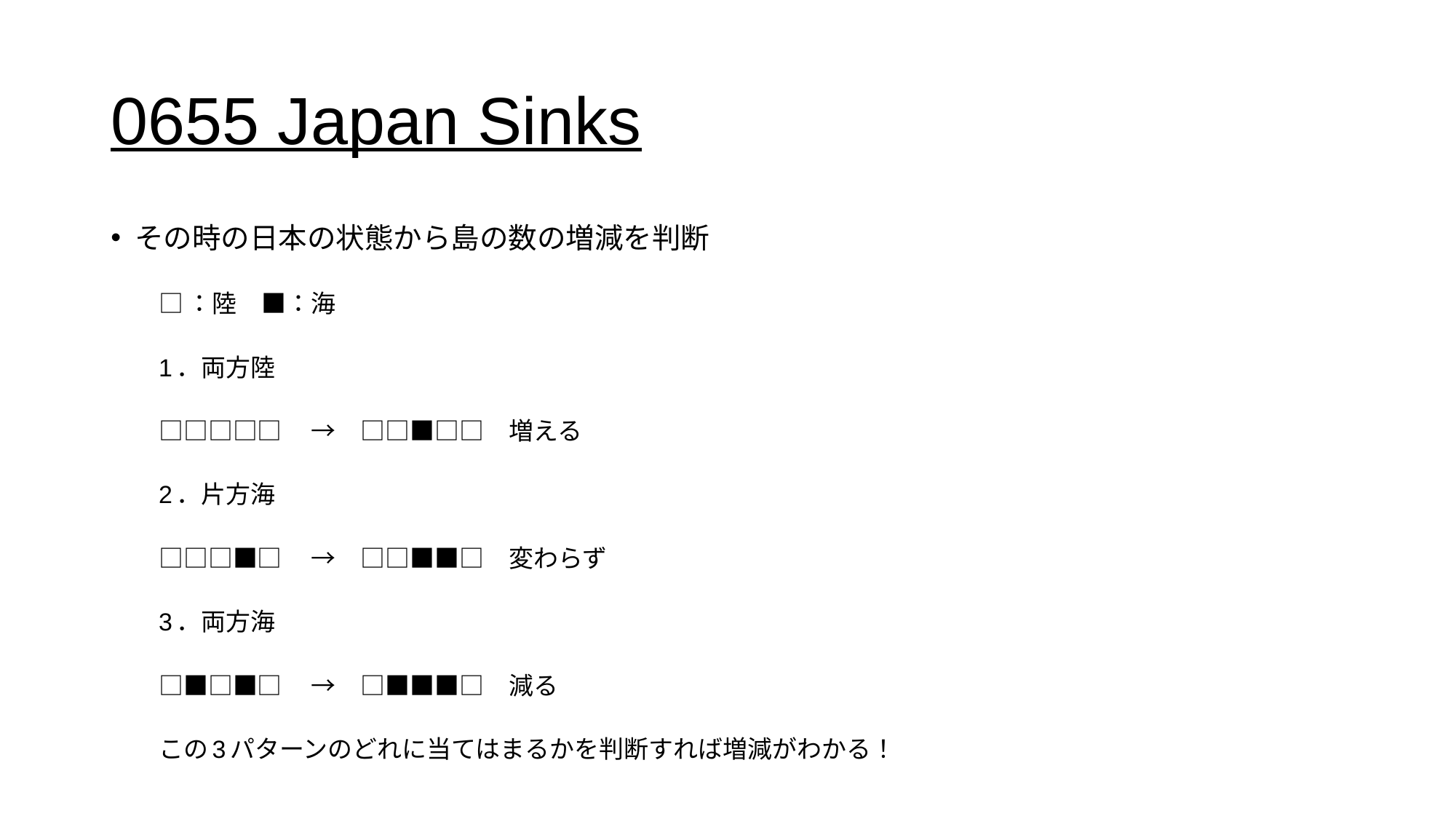

# 0655 Japan Sinks
その時の日本の状態から島の数の増減を判断

□：陸　■：海

1．両方陸

	□□□□□　→　□□■□□　増える

2．片方海

	□□□■□　→　□□■■□　変わらず

3．両方海

	□■□■□　→　□■■■□　減る

この3パターンのどれに当てはまるかを判断すれば増減がわかる！